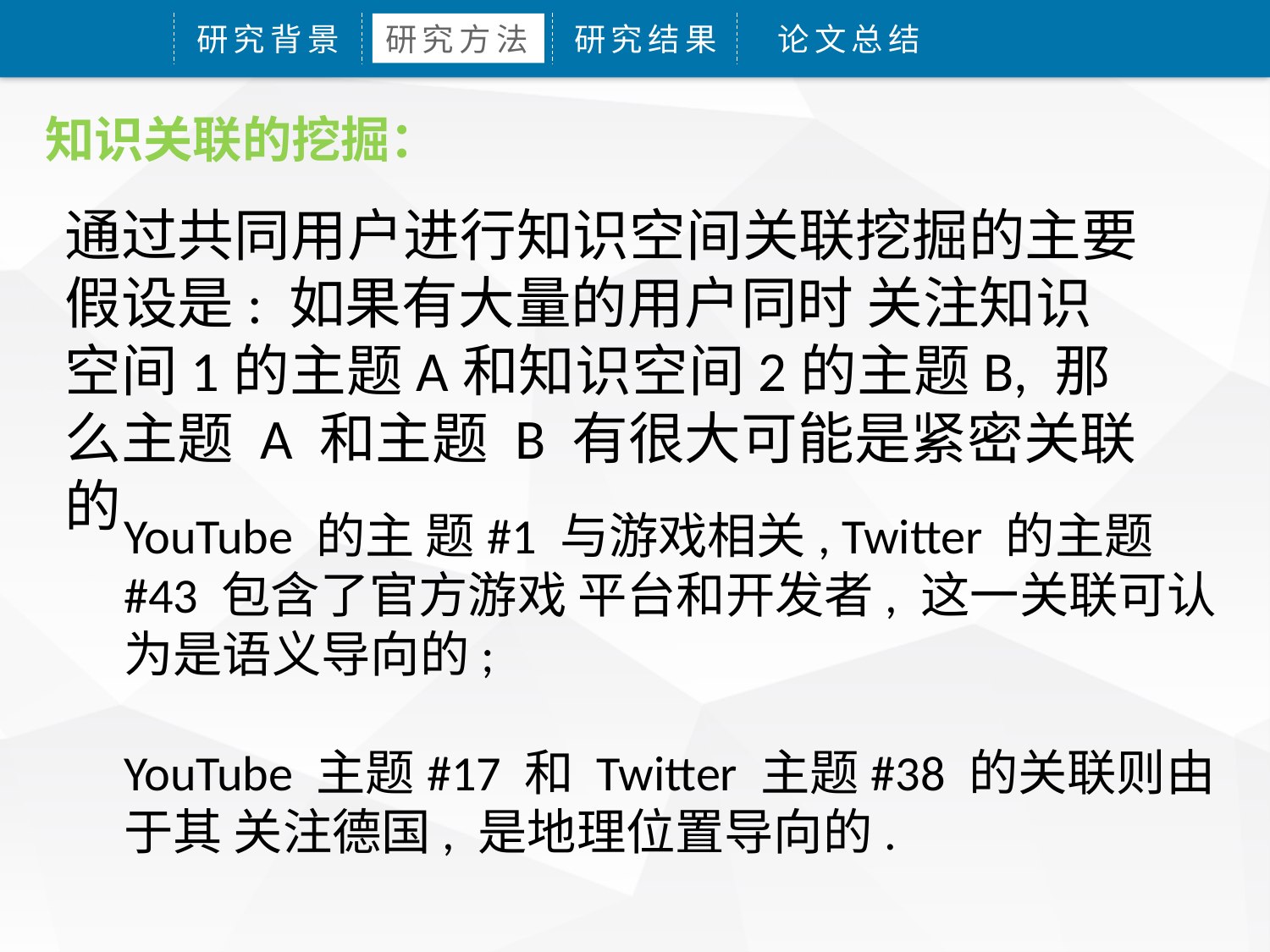

研究背景
研究方法
研究结果

论文总结
知识关联的挖掘：
通过共同用户进行知识空间关联挖掘的主要假设是: 如果有大量的用户同时 关注知识空间1的主题A和知识空间2的主题B, 那 么主题 A 和主题 B 有很大可能是紧密关联的
YouTube 的主 题#1 与游戏相关, Twitter 的主题#43 包含了官方游戏 平台和开发者, 这一关联可认为是语义导向的;

YouTube 主题#17 和 Twitter 主题#38 的关联则由于其 关注德国, 是地理位置导向的.